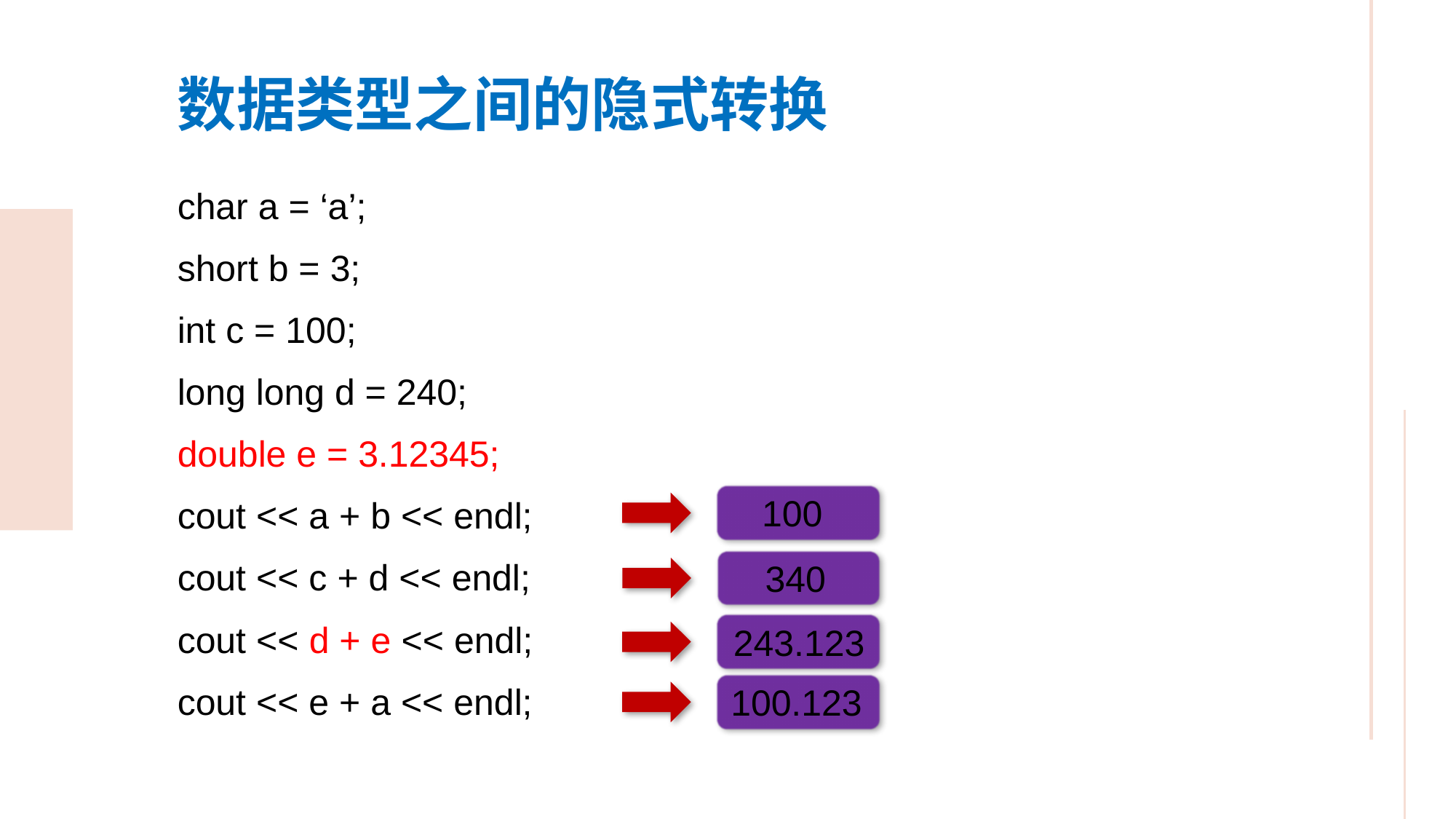

数据类型之间的隐式转换
char a = ‘a’;
short b = 3;
int c = 100;
long long d = 240;
double e = 3.12345;
cout << a + b << endl;
cout << c + d << endl;
cout << d + e << endl;
cout << e + a << endl;

100

340

243.123

100.123